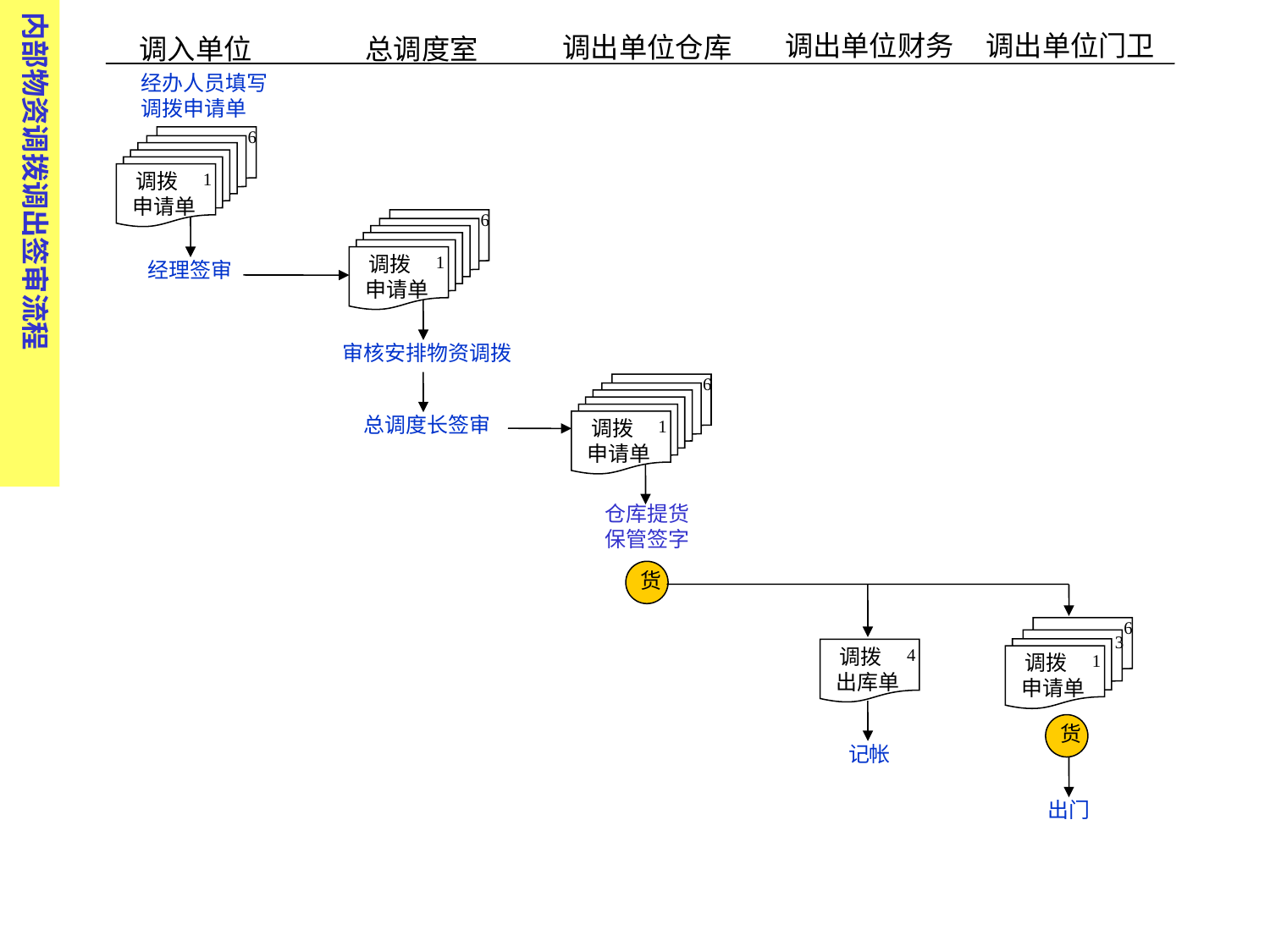

内部物资调拨调出签审流程
调出单位财务
调出单位门卫
调出单位仓库
调入单位
总调度室

经办人员填写调拨申请单
6

调拨    申请单
1
1

6

调拨    申请单
1
1

经理签审

审核安排物资调拨
6

总调度长签审
调拨    申请单
1
1

仓库提货保管签字

货

6

3

调拨    出库单
4

调拨    申请单
1
1

货
记帐

出门
86